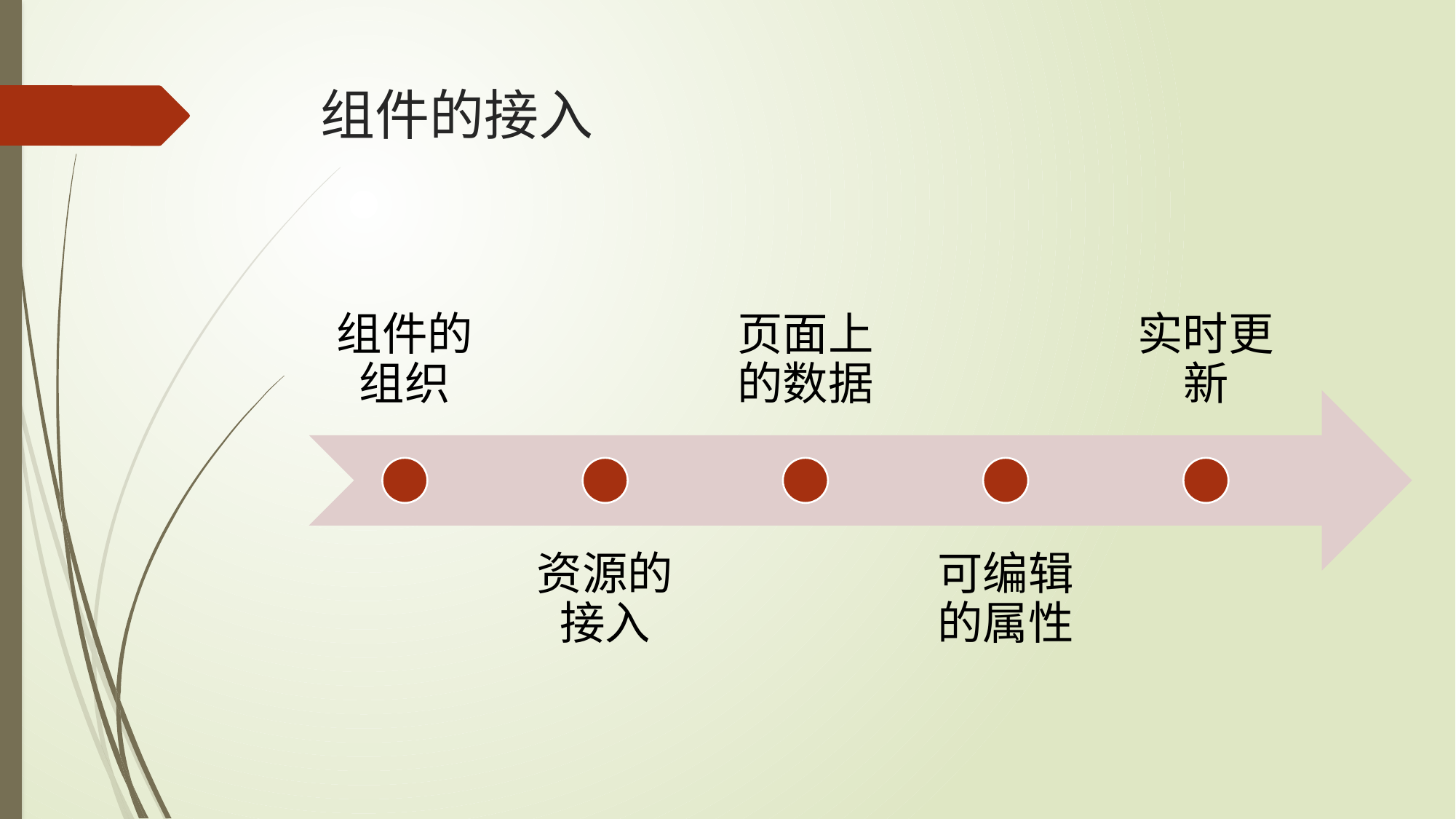

# 组件的接入
组件的组织
资源的接入
页面上的数据
可编辑的属性
实时更新